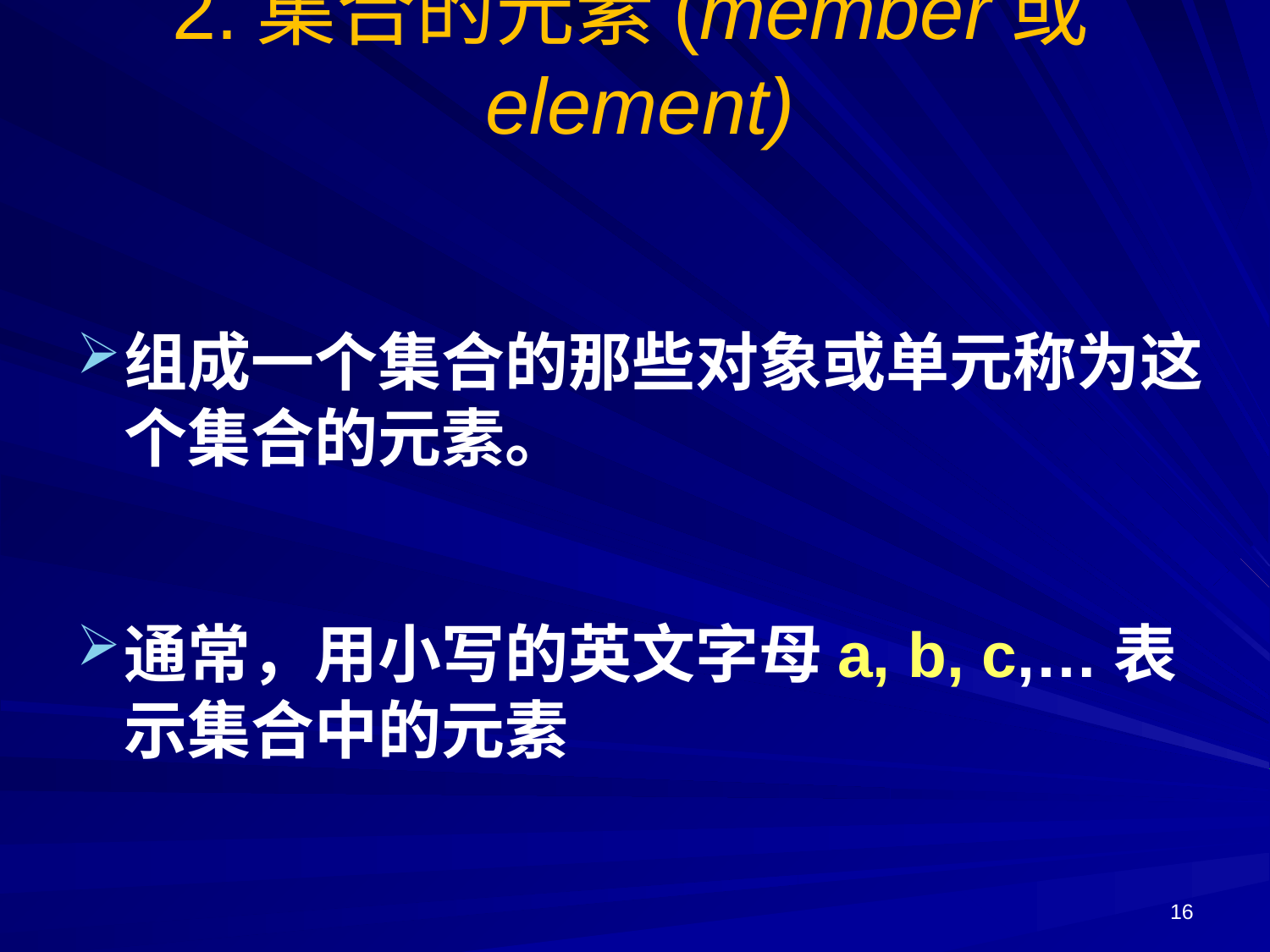

2.集合的元素(member或element)

组成一个集合的那些对象或单元称为这个集合的元素。

通常，用小写的英文字母a, b, c,…表示集合中的元素
16